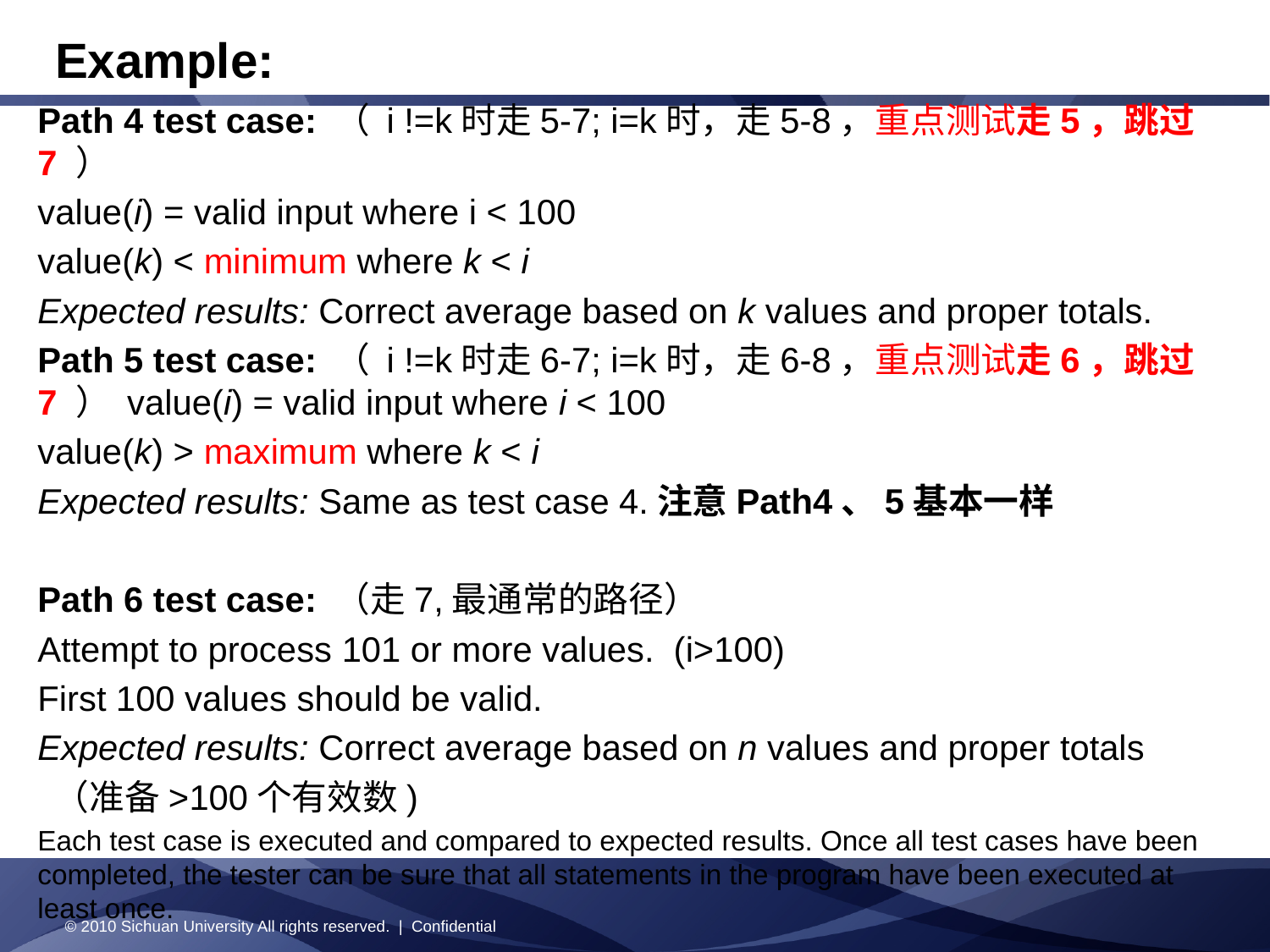

# Example:
Path 4 test case: （ i !=k时走5-7; i=k时，走5-8，重点测试走5，跳过7 ）
value(i) = valid input where i < 100
value(k) < minimum where k < i
Expected results: Correct average based on k values and proper totals.
Path 5 test case: （ i !=k时走6-7; i=k时，走6-8，重点测试走6，跳过7 ） value(i) = valid input where i < 100
value(k) > maximum where k < i
Expected results: Same as test case 4.注意Path4、5基本一样

Path 6 test case: （走7,最通常的路径）
Attempt to process 101 or more values.  (i>100)
First 100 values should be valid.
Expected results: Correct average based on n values and proper totals
 （准备>100个有效数)
Each test case is executed and compared to expected results. Once all test cases have been completed, the tester can be sure that all statements in the program have been executed at least once.

© 2010 Sichuan University All rights reserved.  |  Confidential
95